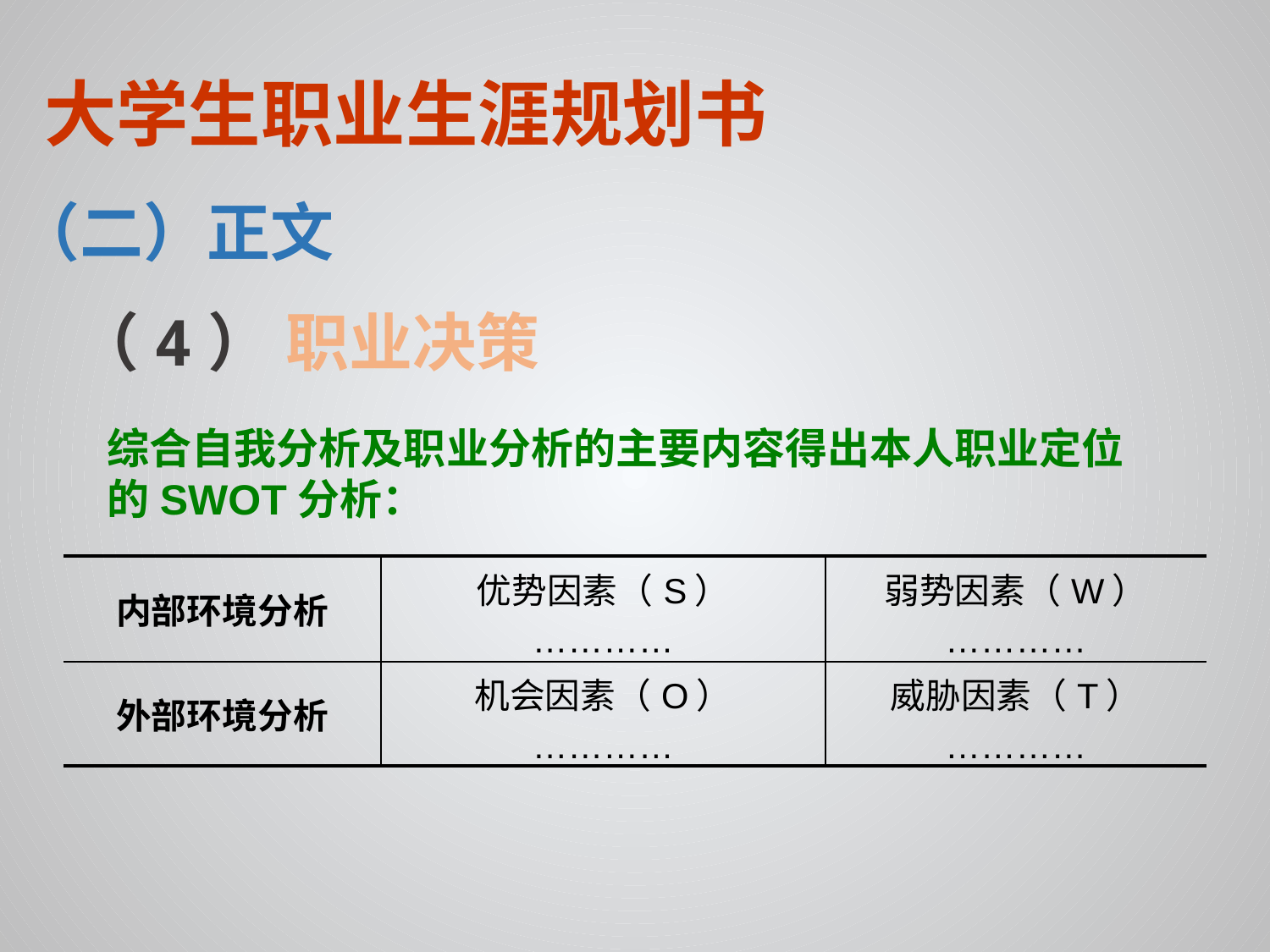

大学生职业生涯规划书
（二）正文
（4） 职业决策
综合自我分析及职业分析的主要内容得出本人职业定位的SWOT分析：
| 内部环境分析 | 优势因素（S） ………… | 弱势因素（W） ………… |
| --- | --- | --- |
| 外部环境分析 | 机会因素（O） ………… | 威胁因素（T） ………… |